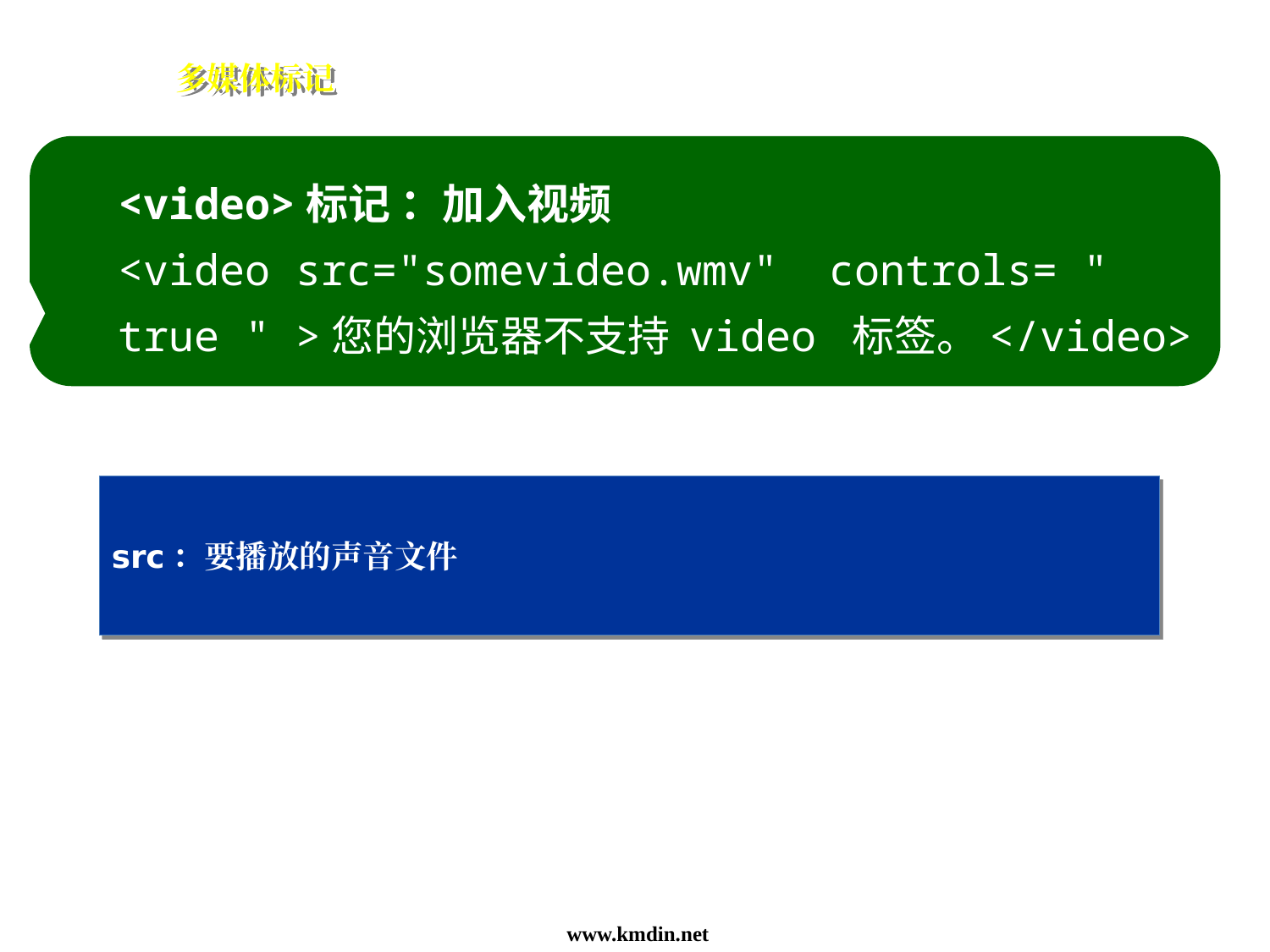

43
多媒体标记
<video>标记 ：加入视频
<video src="somevideo.wmv"  controls= " true " >您的浏览器不支持 video 标签。</video>
src：要播放的声音文件